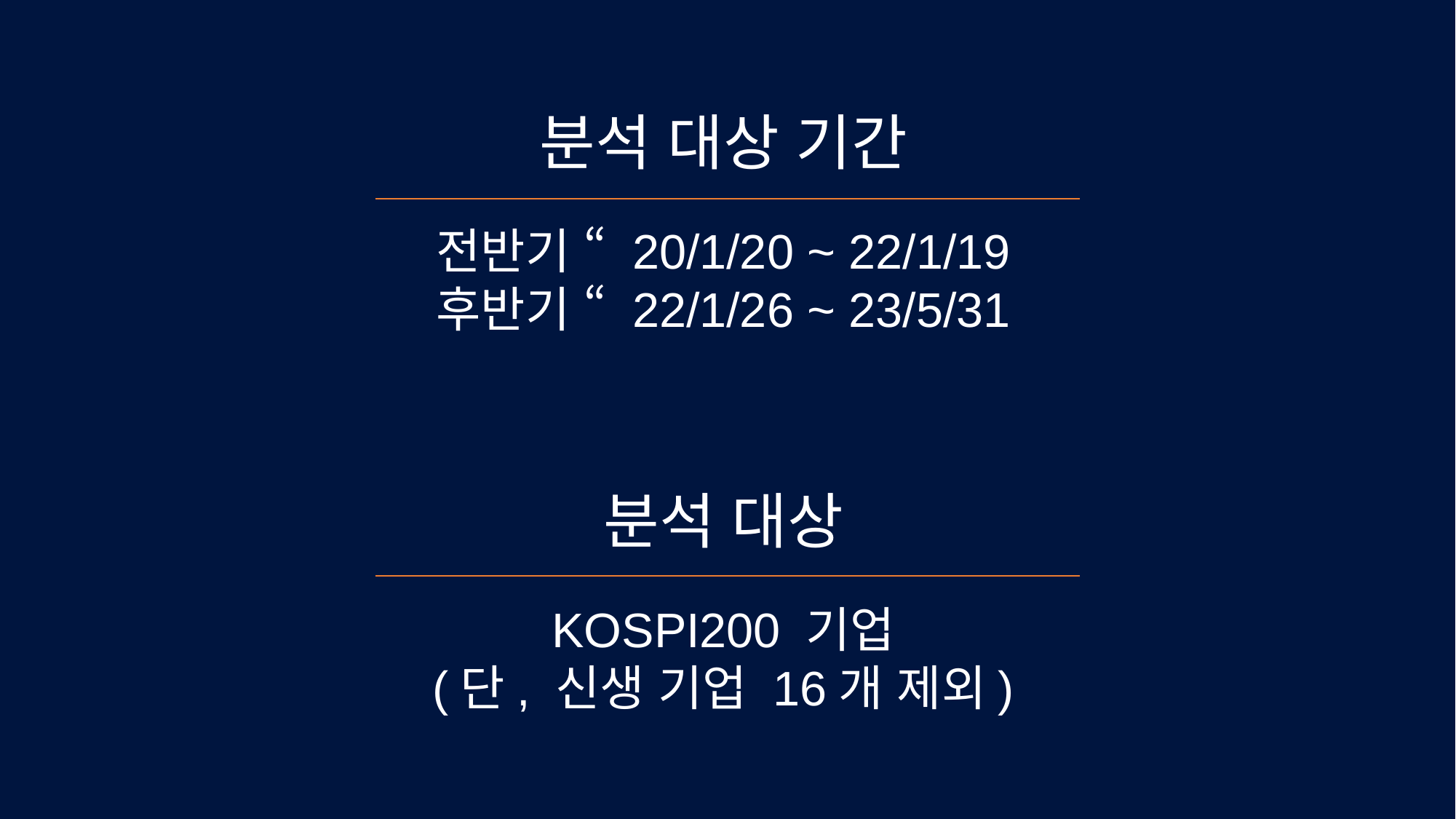

분석 대상 기간

전반기 “ 20/1/20 ~ 22/1/19
후반기 “ 22/1/26 ~ 23/5/31

분석 대상

KOSPI200 기업
(단, 신생 기업 16개 제외)